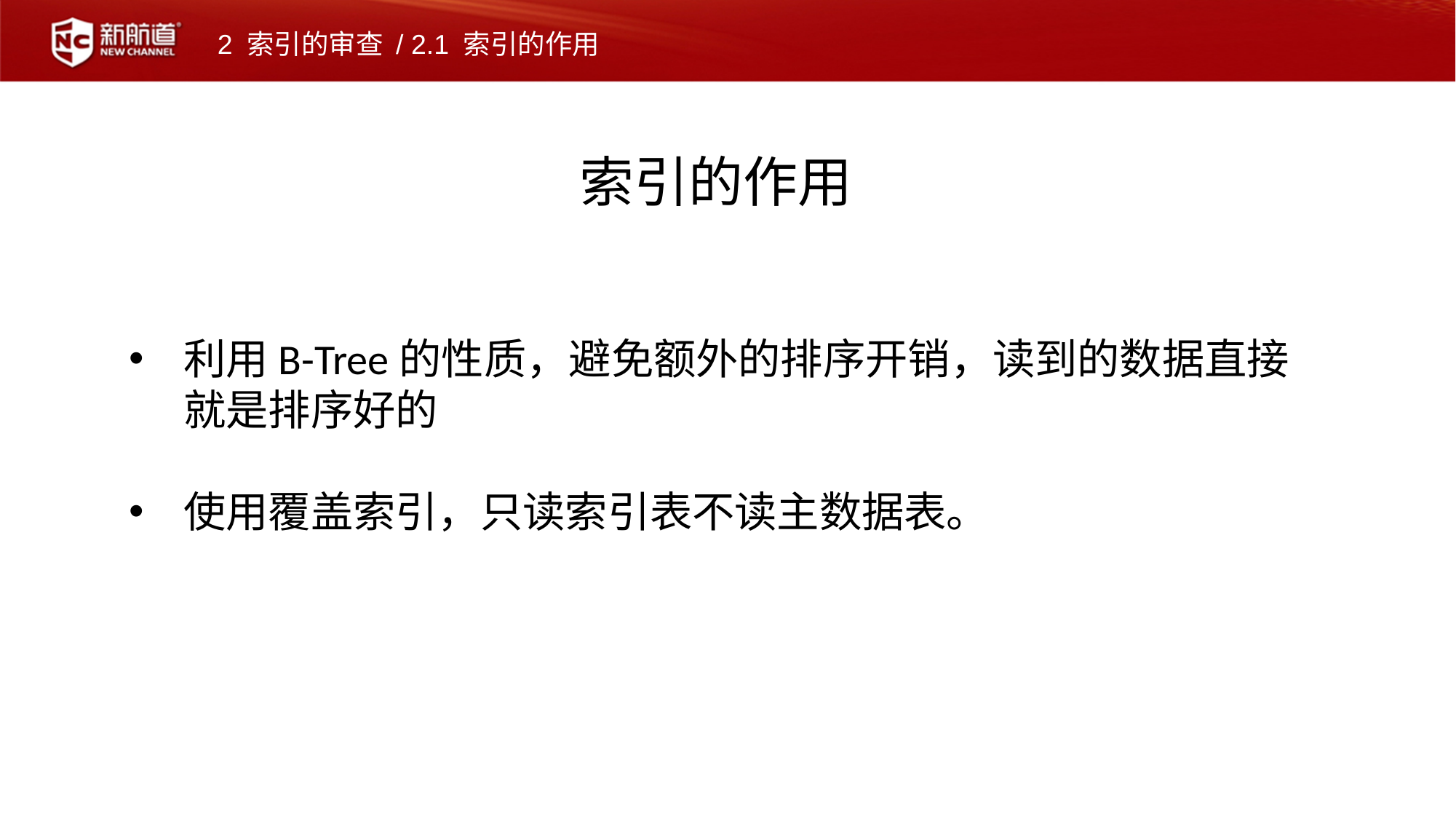

2 索引的审查 / 2.1 索引的作用

索引的作用
利用B-Tree的性质，避免额外的排序开销，读到的数据直接就是排序好的

使用覆盖索引，只读索引表不读主数据表。